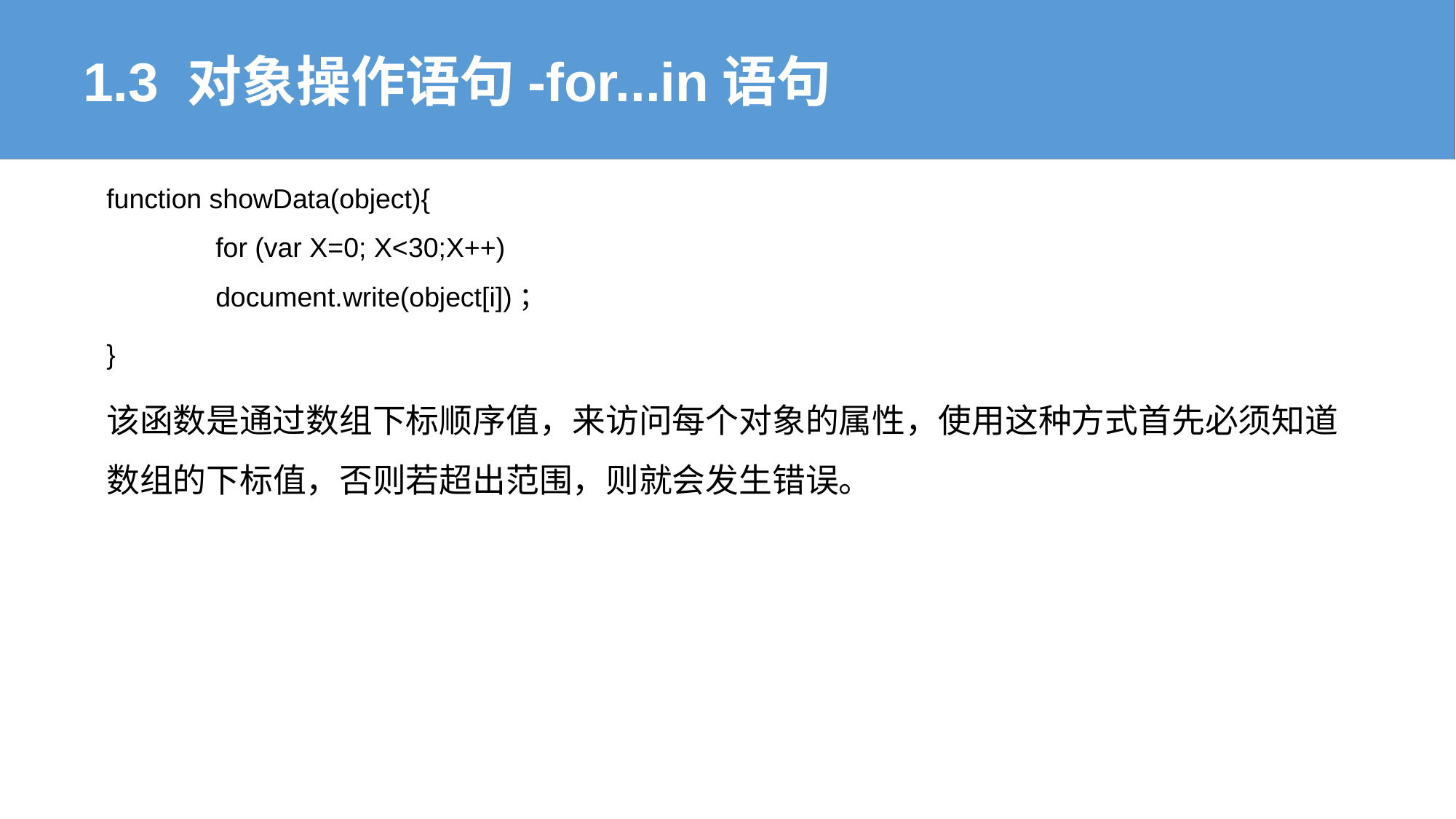

1.3 对象操作语句-for...in语句

function showData(object){
	for (var X=0; X<30;X++)
	document.write(object[i])；
}
该函数是通过数组下标顺序值，来访问每个对象的属性，使用这种方式首先必须知道数组的下标值，否则若超出范围，则就会发生错误。